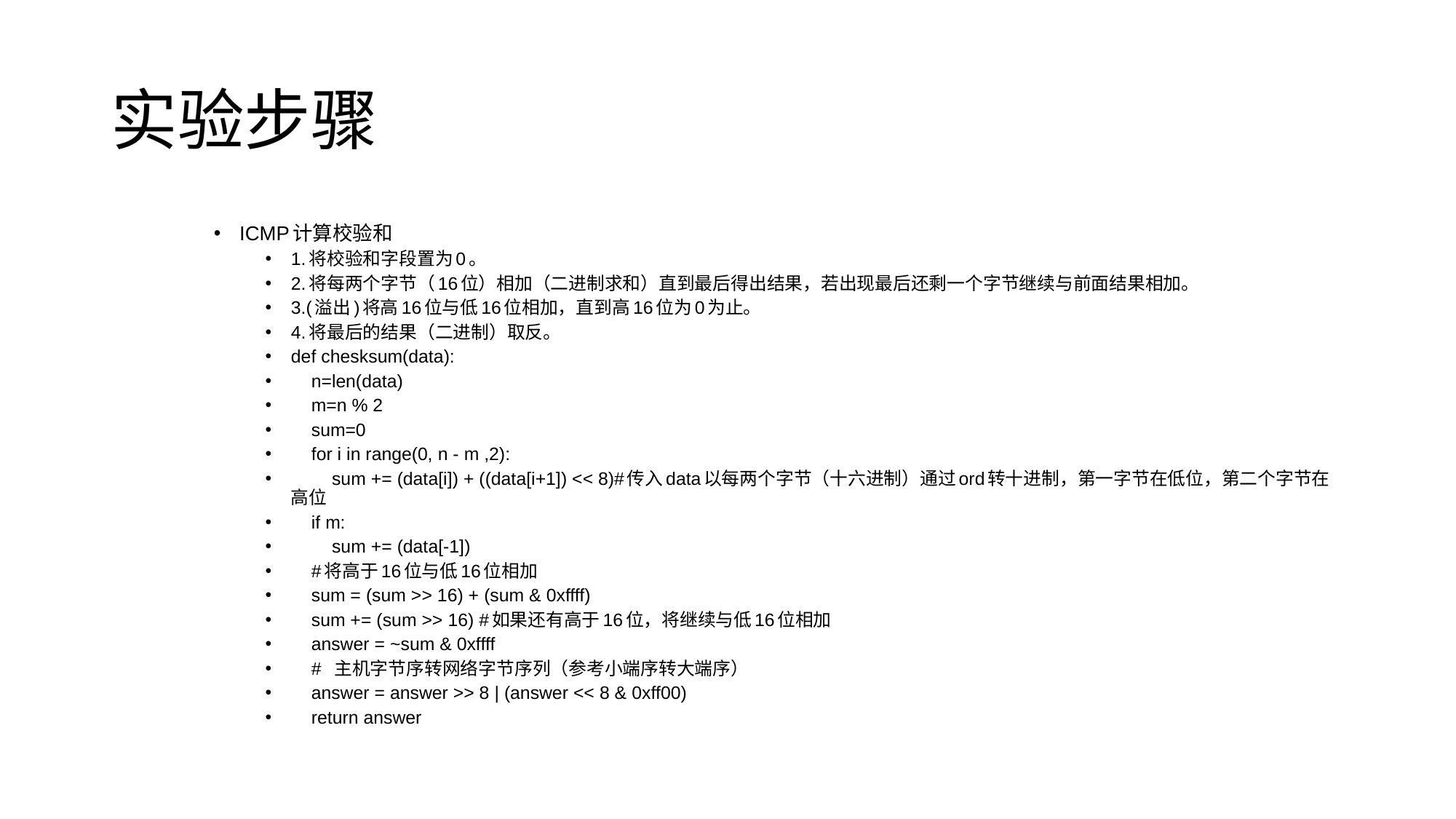

# 实验步骤
ICMP计算校验和
1.将校验和字段置为0。
2.将每两个字节（16位）相加（二进制求和）直到最后得出结果，若出现最后还剩一个字节继续与前面结果相加。
3.(溢出)将高16位与低16位相加，直到高16位为0为止。
4.将最后的结果（二进制）取反。
def chesksum(data):
    n=len(data)
    m=n % 2
    sum=0
    for i in range(0, n - m ,2):
        sum += (data[i]) + ((data[i+1]) << 8)#传入data以每两个字节（十六进制）通过ord转十进制，第一字节在低位，第二个字节在高位
    if m:
        sum += (data[-1])
    #将高于16位与低16位相加
    sum = (sum >> 16) + (sum & 0xffff)
    sum += (sum >> 16) #如果还有高于16位，将继续与低16位相加
    answer = ~sum & 0xffff
    #  主机字节序转网络字节序列（参考小端序转大端序）
    answer = answer >> 8 | (answer << 8 & 0xff00)
    return answer